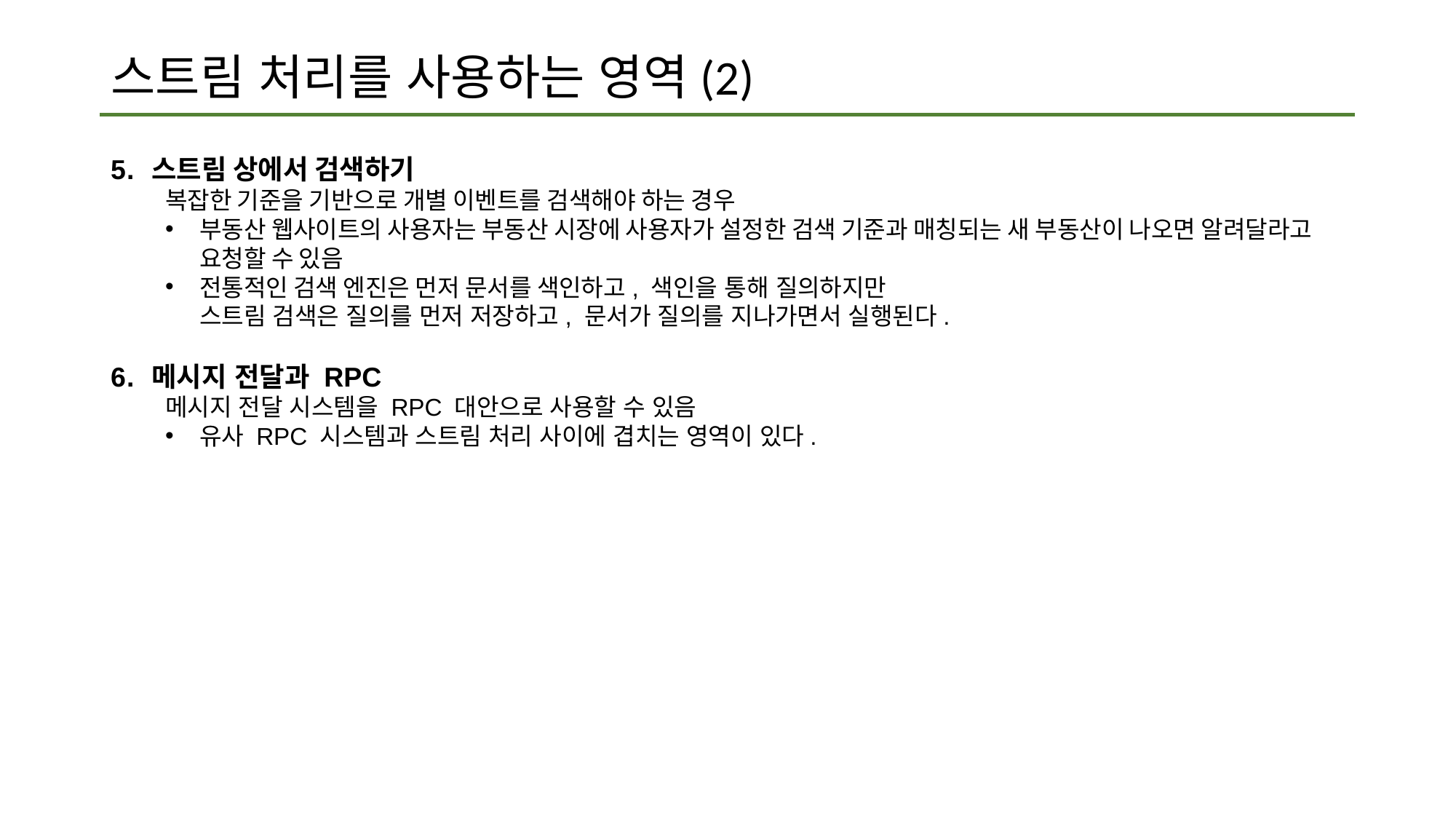

# 스트림 처리를 사용하는 영역(2)

스트림 상에서 검색하기
복잡한 기준을 기반으로 개별 이벤트를 검색해야 하는 경우
부동산 웹사이트의 사용자는 부동산 시장에 사용자가 설정한 검색 기준과 매칭되는 새 부동산이 나오면 알려달라고 요청할 수 있음
전통적인 검색 엔진은 먼저 문서를 색인하고, 색인을 통해 질의하지만
스트림 검색은 질의를 먼저 저장하고, 문서가 질의를 지나가면서 실행된다.

메시지 전달과 RPC
메시지 전달 시스템을 RPC 대안으로 사용할 수 있음
유사 RPC 시스템과 스트림 처리 사이에 겹치는 영역이 있다.